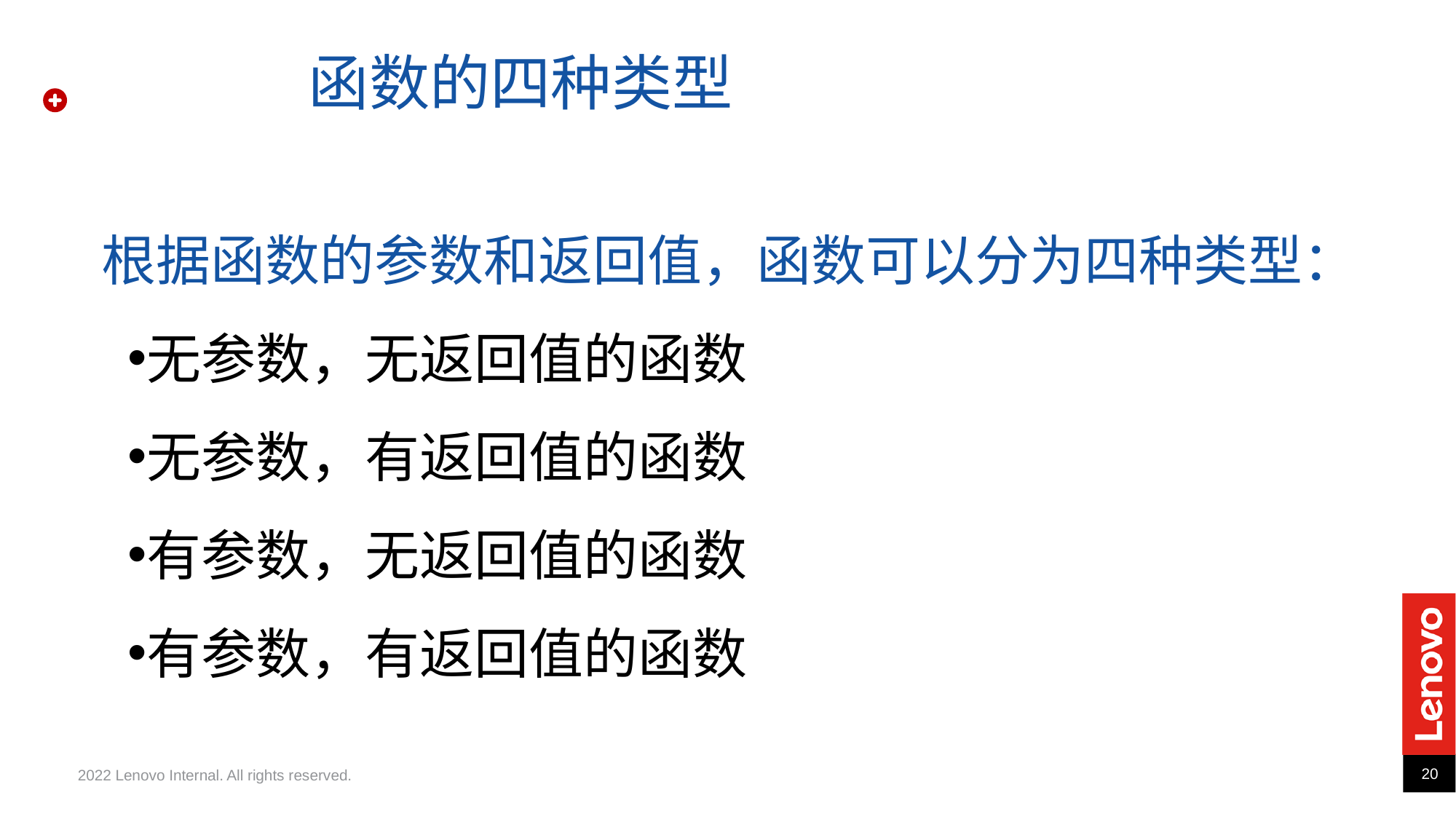

函数的四种类型
根据函数的参数和返回值，函数可以分为四种类型：
无参数，无返回值的函数
无参数，有返回值的函数
有参数，无返回值的函数
有参数，有返回值的函数